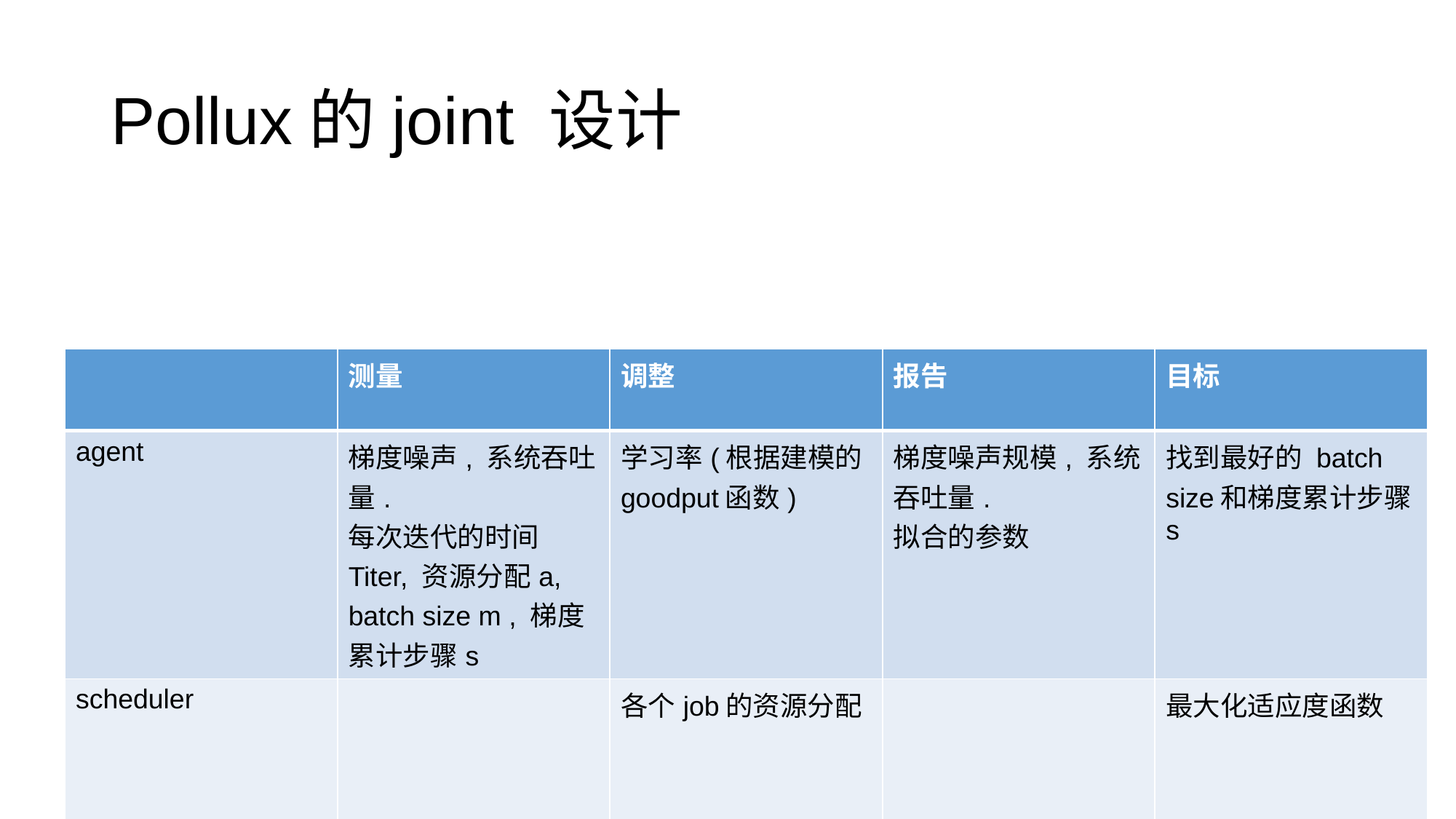

# Pollux的joint 设计
|  | 测量 | 调整 | 报告 | 目标 |
| --- | --- | --- | --- | --- |
| agent | 梯度噪声, 系统吞吐量. 每次迭代的时间Titer, 资源分配a, batch size m , 梯度累计步骤s | 学习率(根据建模的goodput函数) | 梯度噪声规模, 系统吞吐量. 拟合的参数 | 找到最好的 batch size和梯度累计步骤s |
| scheduler |  | 各个job的资源分配 |  | 最大化适应度函数 |